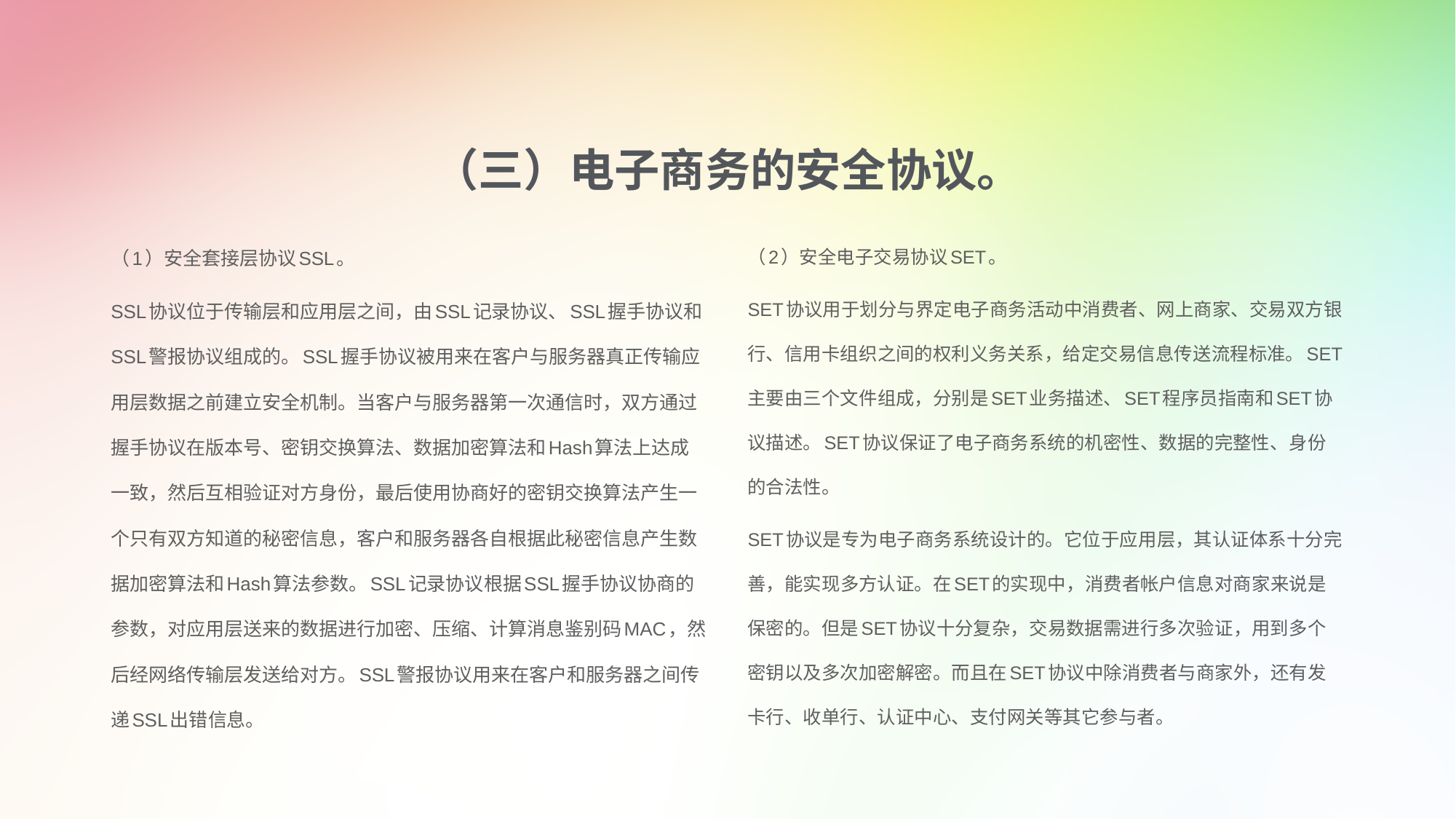

# （三）电子商务的安全协议。
（1）安全套接层协议SSL。
SSL协议位于传输层和应用层之间，由SSL记录协议、SSL握手协议和SSL警报协议组成的。SSL握手协议被用来在客户与服务器真正传输应用层数据之前建立安全机制。当客户与服务器第一次通信时，双方通过握手协议在版本号、密钥交换算法、数据加密算法和Hash算法上达成一致，然后互相验证对方身份，最后使用协商好的密钥交换算法产生一个只有双方知道的秘密信息，客户和服务器各自根据此秘密信息产生数据加密算法和Hash算法参数。SSL记录协议根据SSL握手协议协商的参数，对应用层送来的数据进行加密、压缩、计算消息鉴别码MAC，然后经网络传输层发送给对方。SSL警报协议用来在客户和服务器之间传递SSL出错信息。
（2）安全电子交易协议SET。
SET协议用于划分与界定电子商务活动中消费者、网上商家、交易双方银行、信用卡组织之间的权利义务关系，给定交易信息传送流程标准。SET主要由三个文件组成，分别是SET业务描述、SET程序员指南和SET协议描述。SET协议保证了电子商务系统的机密性、数据的完整性、身份的合法性。
SET协议是专为电子商务系统设计的。它位于应用层，其认证体系十分完善，能实现多方认证。在SET的实现中，消费者帐户信息对商家来说是保密的。但是SET协议十分复杂，交易数据需进行多次验证，用到多个密钥以及多次加密解密。而且在SET协议中除消费者与商家外，还有发卡行、收单行、认证中心、支付网关等其它参与者。